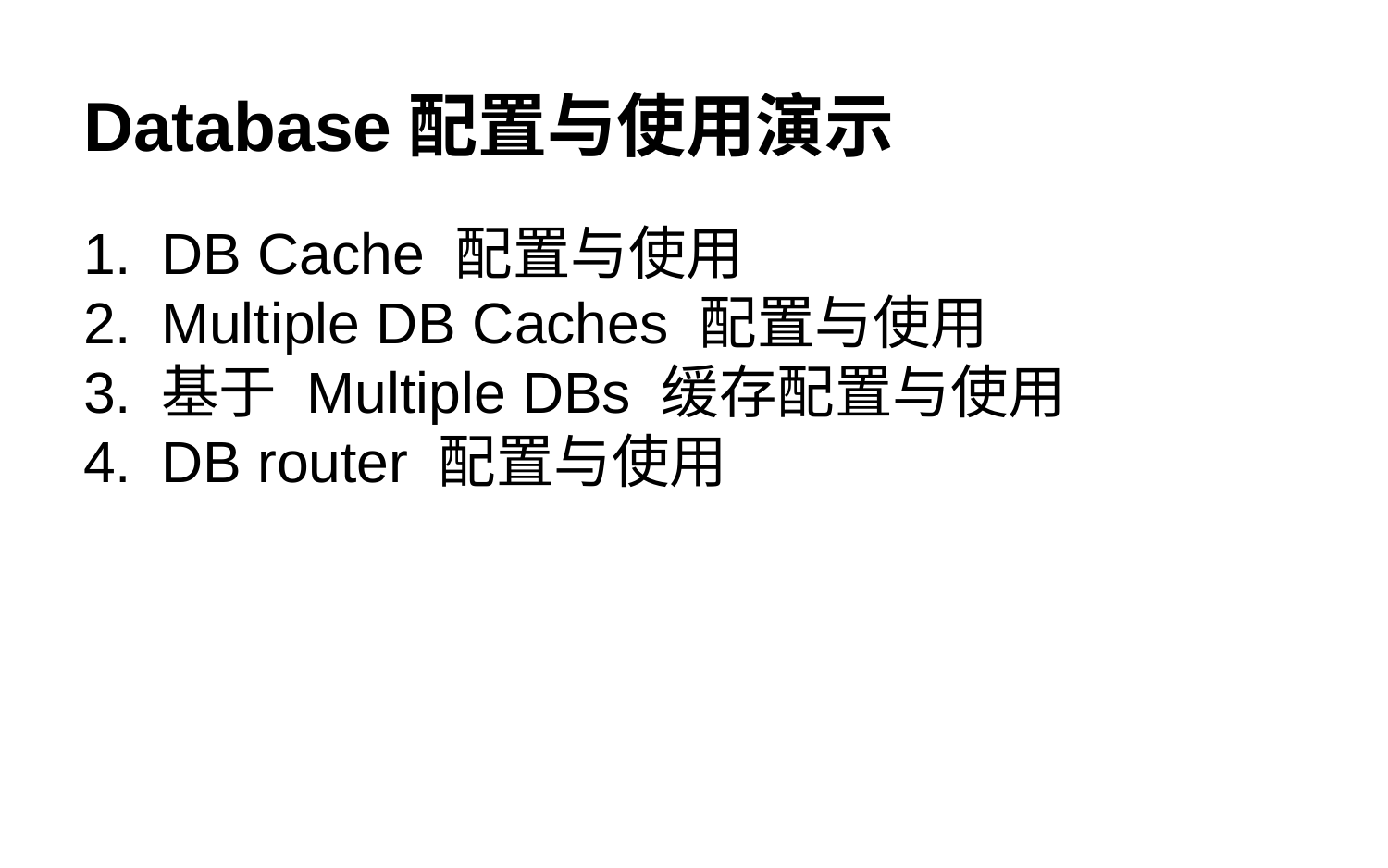

# Database配置与使用演示
DB Cache 配置与使用
Multiple DB Caches 配置与使用
基于 Multiple DBs 缓存配置与使用
DB router 配置与使用